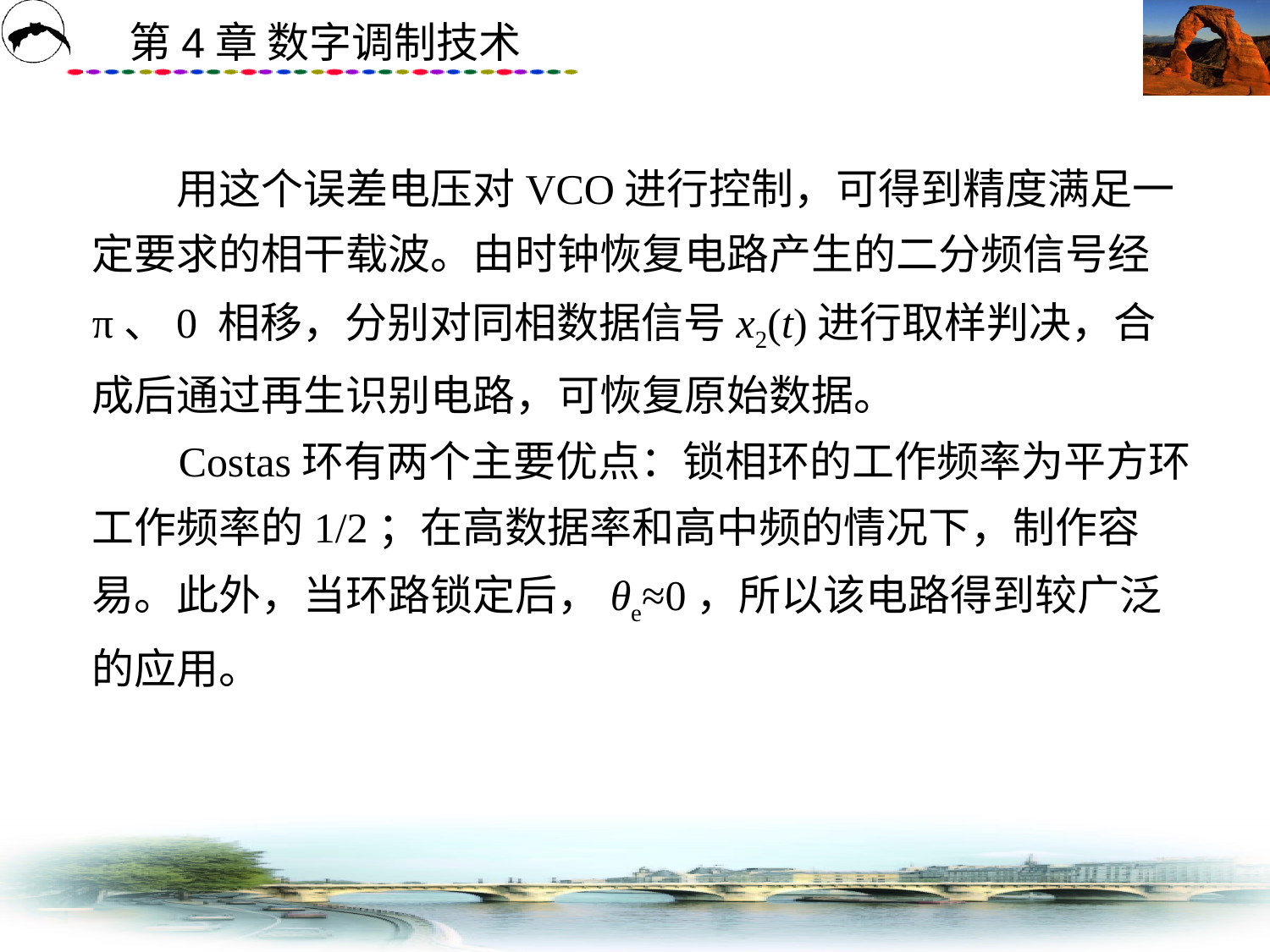

# 用这个误差电压对VCO进行控制，可得到精度满足一定要求的相干载波。由时钟恢复电路产生的二分频信号经π、0 相移，分别对同相数据信号x2(t)进行取样判决，合成后通过再生识别电路，可恢复原始数据。 Costas环有两个主要优点：锁相环的工作频率为平方环工作频率的1/2；在高数据率和高中频的情况下，制作容易。此外，当环路锁定后，θe≈0，所以该电路得到较广泛的应用。